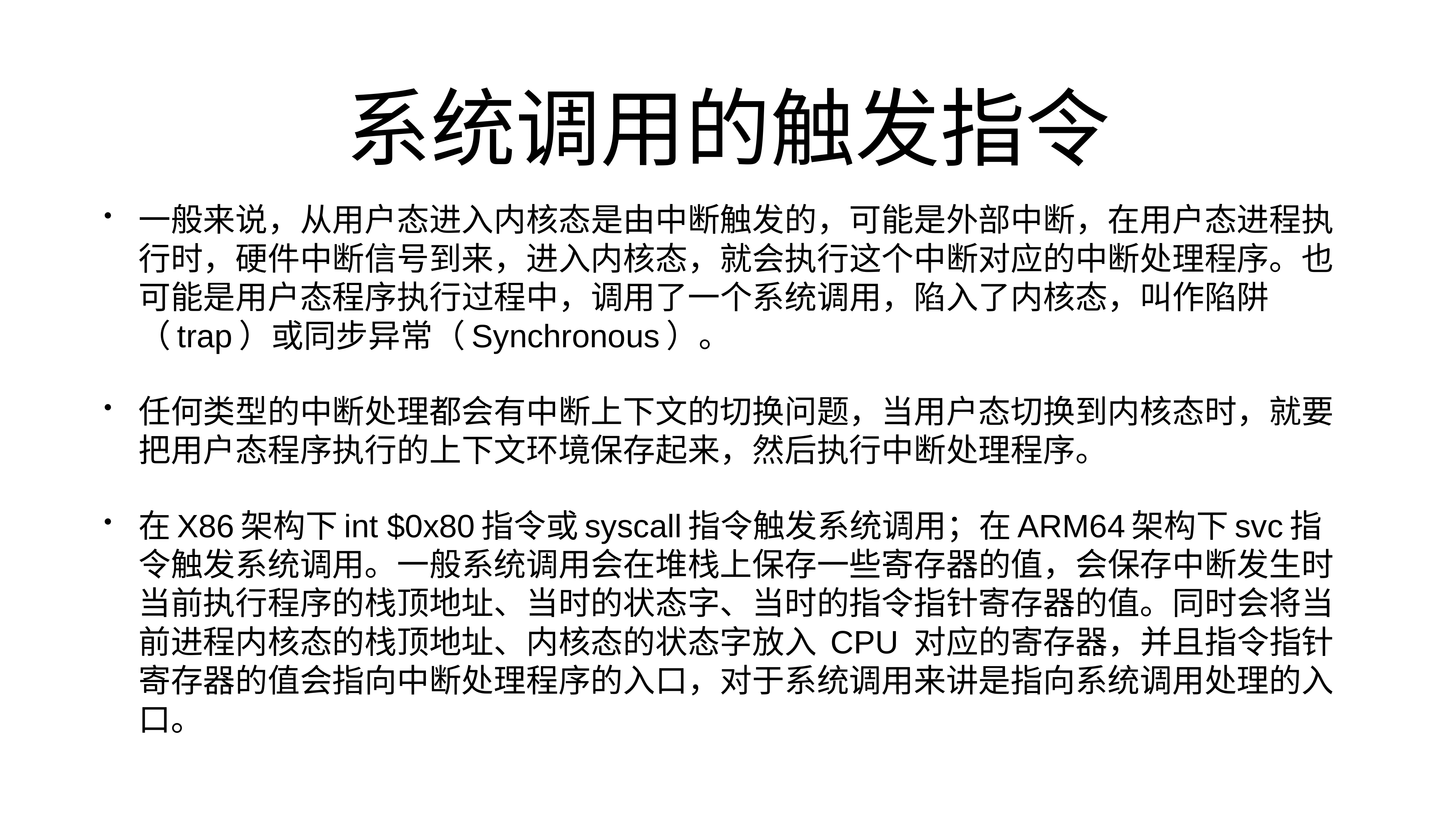

# 系统调用的触发指令
一般来说，从用户态进入内核态是由中断触发的，可能是外部中断，在用户态进程执行时，硬件中断信号到来，进入内核态，就会执行这个中断对应的中断处理程序。也可能是用户态程序执行过程中，调用了一个系统调用，陷入了内核态，叫作陷阱（trap）或同步异常（Synchronous）。
任何类型的中断处理都会有中断上下文的切换问题，当用户态切换到内核态时，就要把用户态程序执行的上下文环境保存起来，然后执行中断处理程序。
在X86架构下int $0x80指令或syscall指令触发系统调用；在ARM64架构下svc指令触发系统调用。一般系统调用会在堆栈上保存一些寄存器的值，会保存中断发生时当前执行程序的栈顶地址、当时的状态字、当时的指令指针寄存器的值。同时会将当前进程内核态的栈顶地址、内核态的状态字放入 CPU 对应的寄存器，并且指令指针寄存器的值会指向中断处理程序的入口，对于系统调用来讲是指向系统调用处理的入口。